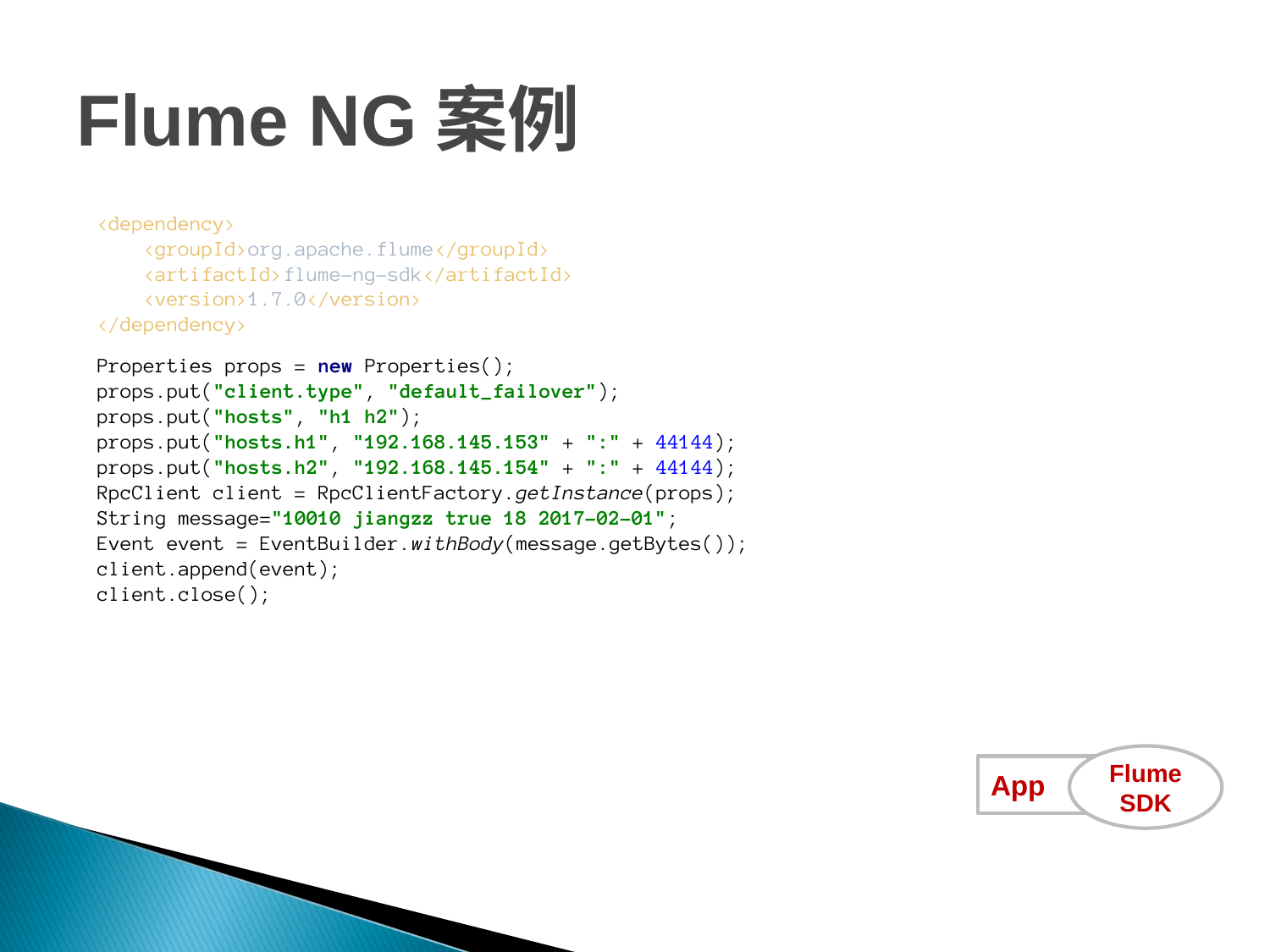

# Flume NG案例
<dependency>
    <groupId>org.apache.flume</groupId>
    <artifactId>flume-ng-sdk</artifactId>
    <version>1.7.0</version>
</dependency>
Properties props = new Properties();
props.put("client.type", "default_failover");
props.put("hosts", "h1 h2");
props.put("hosts.h1", "192.168.145.153" + ":" + 44144);
props.put("hosts.h2", "192.168.145.154" + ":" + 44144);
RpcClient client = RpcClientFactory.getInstance(props);
String message="10010 jiangzz true 18 2017-02-01";
Event event = EventBuilder.withBody(message.getBytes());
client.append(event);
client.close();
FlumeSDK
App